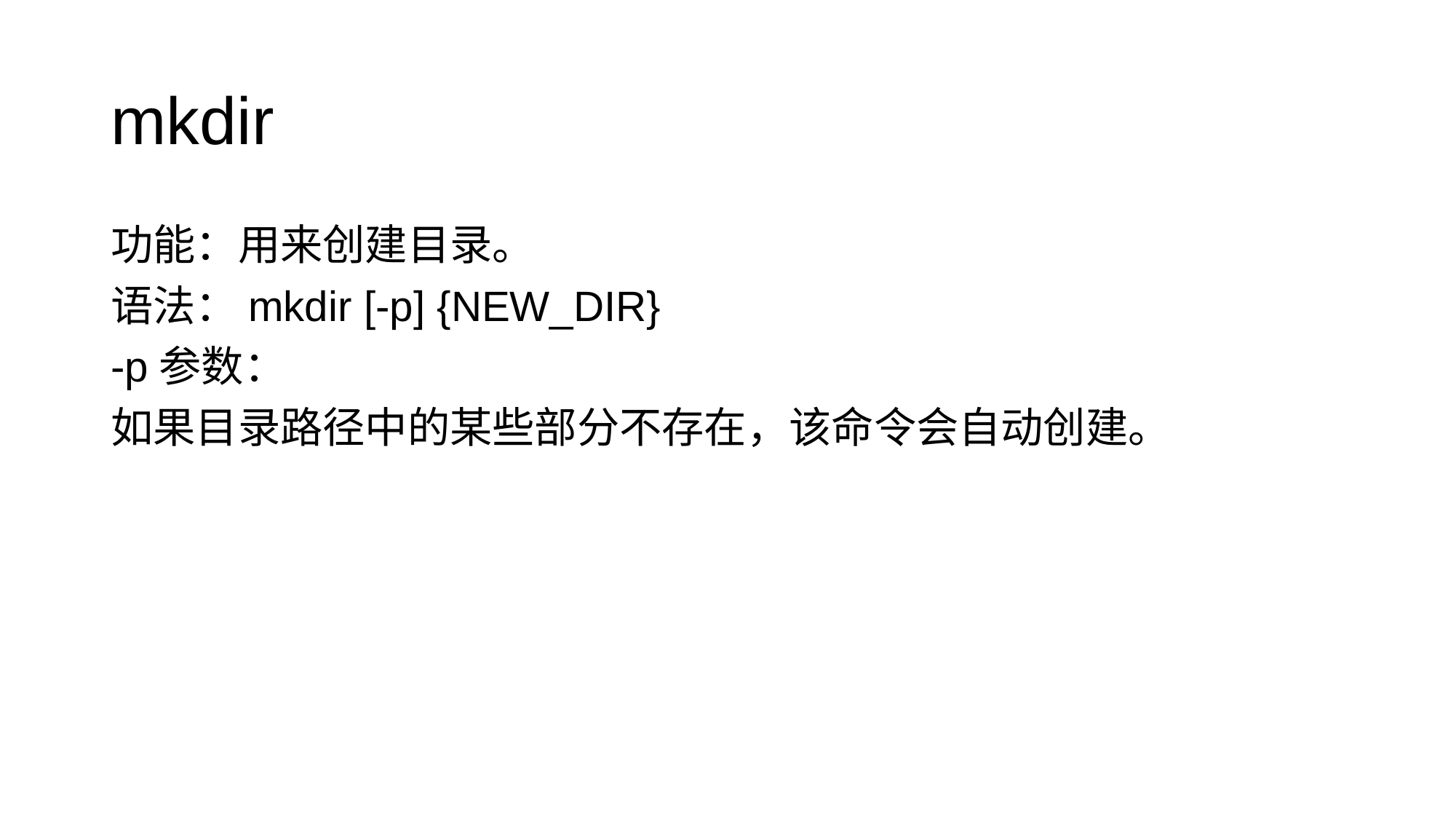

# mkdir
功能：用来创建目录。
语法：mkdir [-p] {NEW_DIR}
-p参数：
如果目录路径中的某些部分不存在，该命令会自动创建。